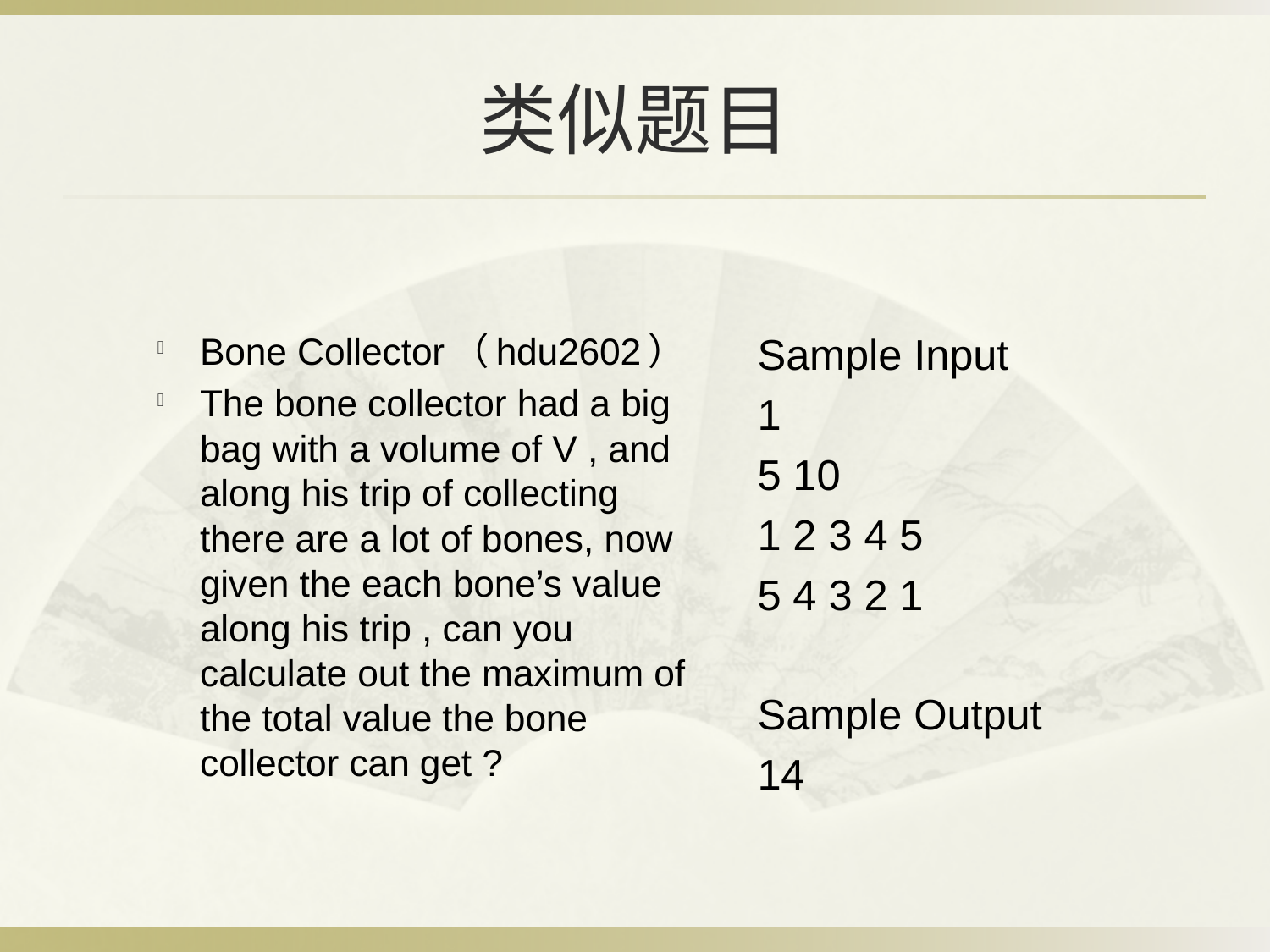

# 类似题目
Sample Input
1
5 10
1 2 3 4 5
5 4 3 2 1

Sample Output
14
Bone Collector（hdu2602）
The bone collector had a big bag with a volume of V , and along his trip of collecting there are a lot of bones, now given the each bone’s value along his trip , can you calculate out the maximum of the total value the bone collector can get ?